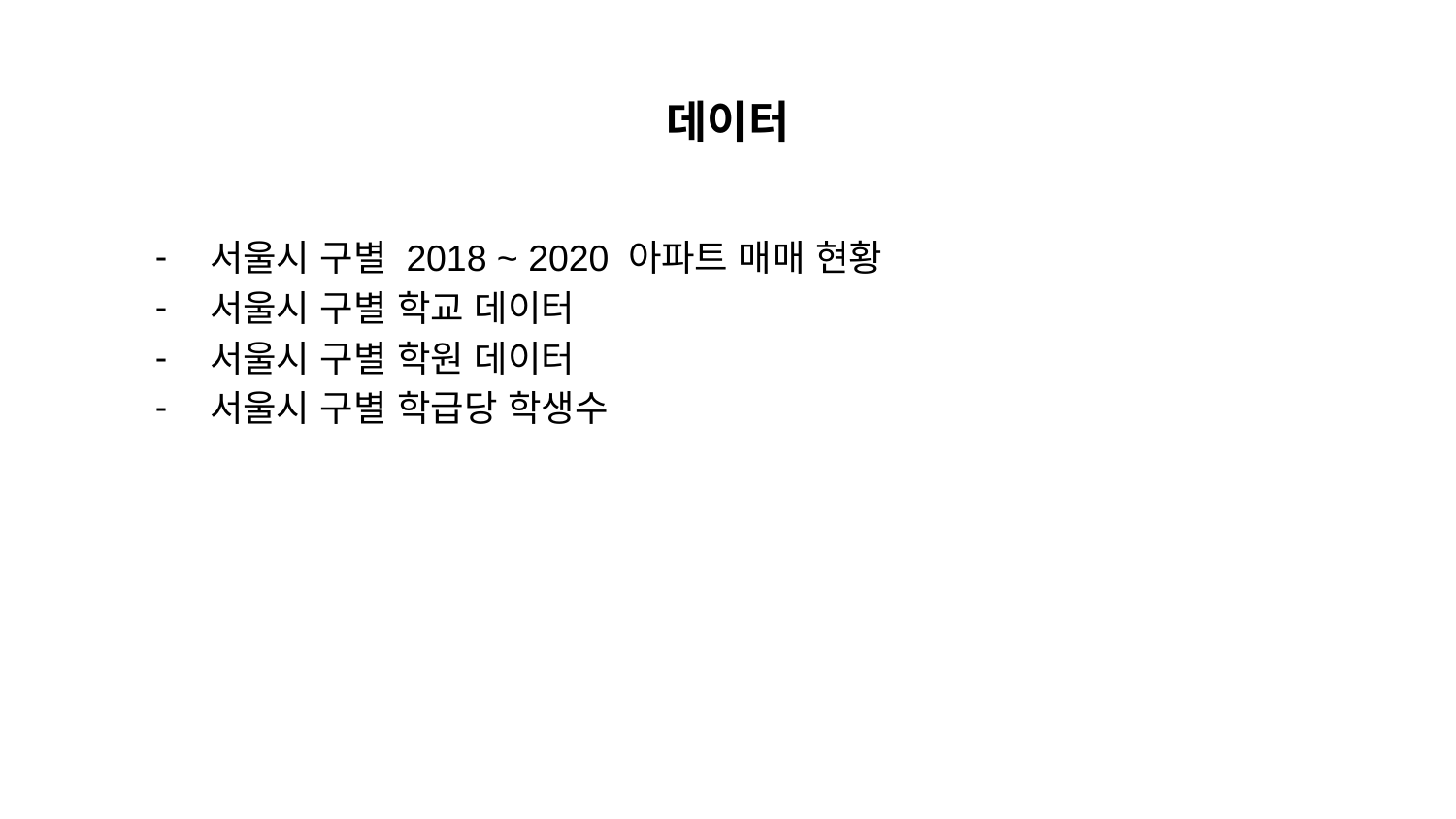

# 데이터
서울시 구별 2018 ~ 2020 아파트 매매 현황
서울시 구별 학교 데이터
서울시 구별 학원 데이터
서울시 구별 학급당 학생수